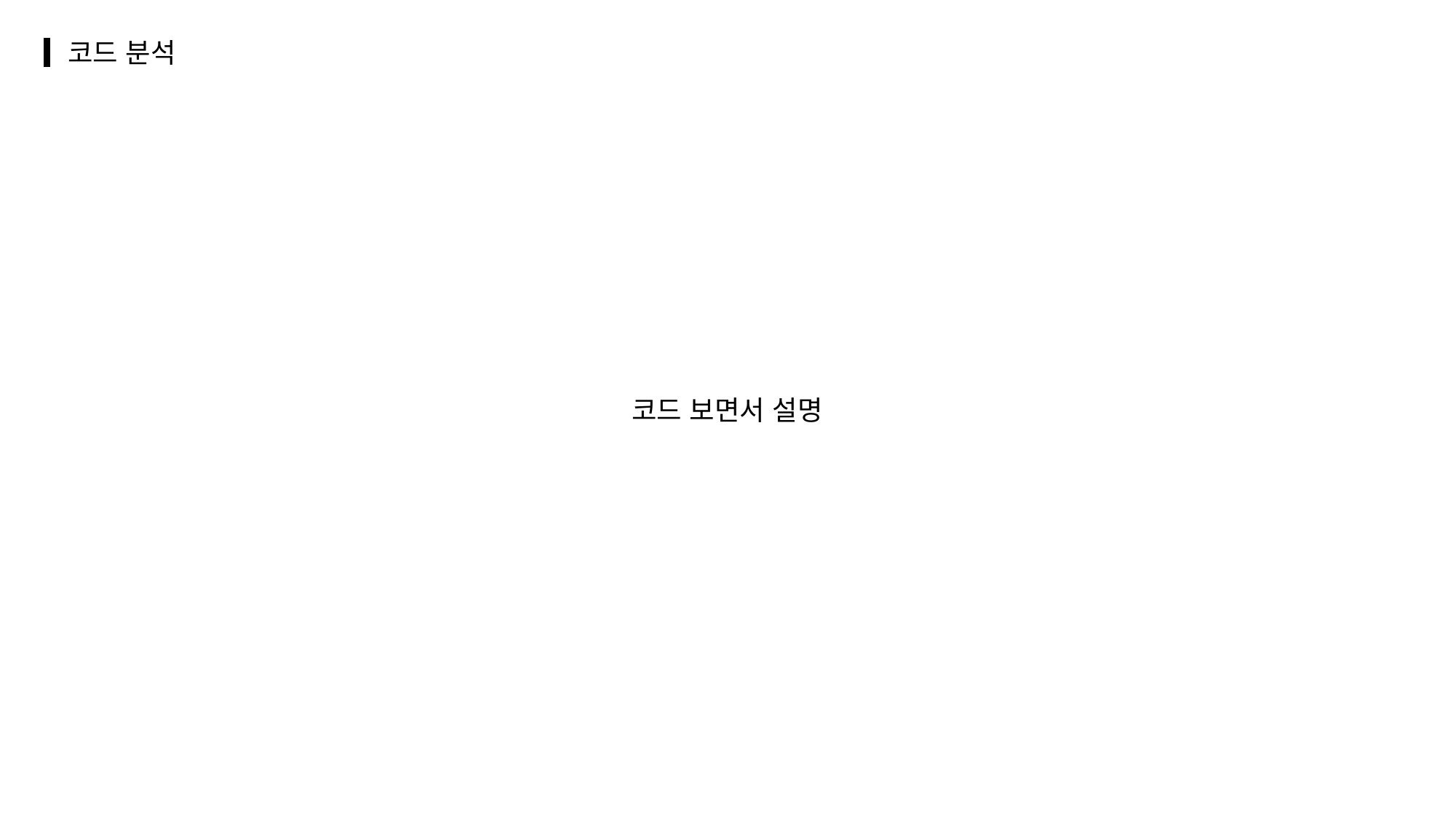

코드 분석
medium
bold
extrabold

코드 보면서 설명
주제